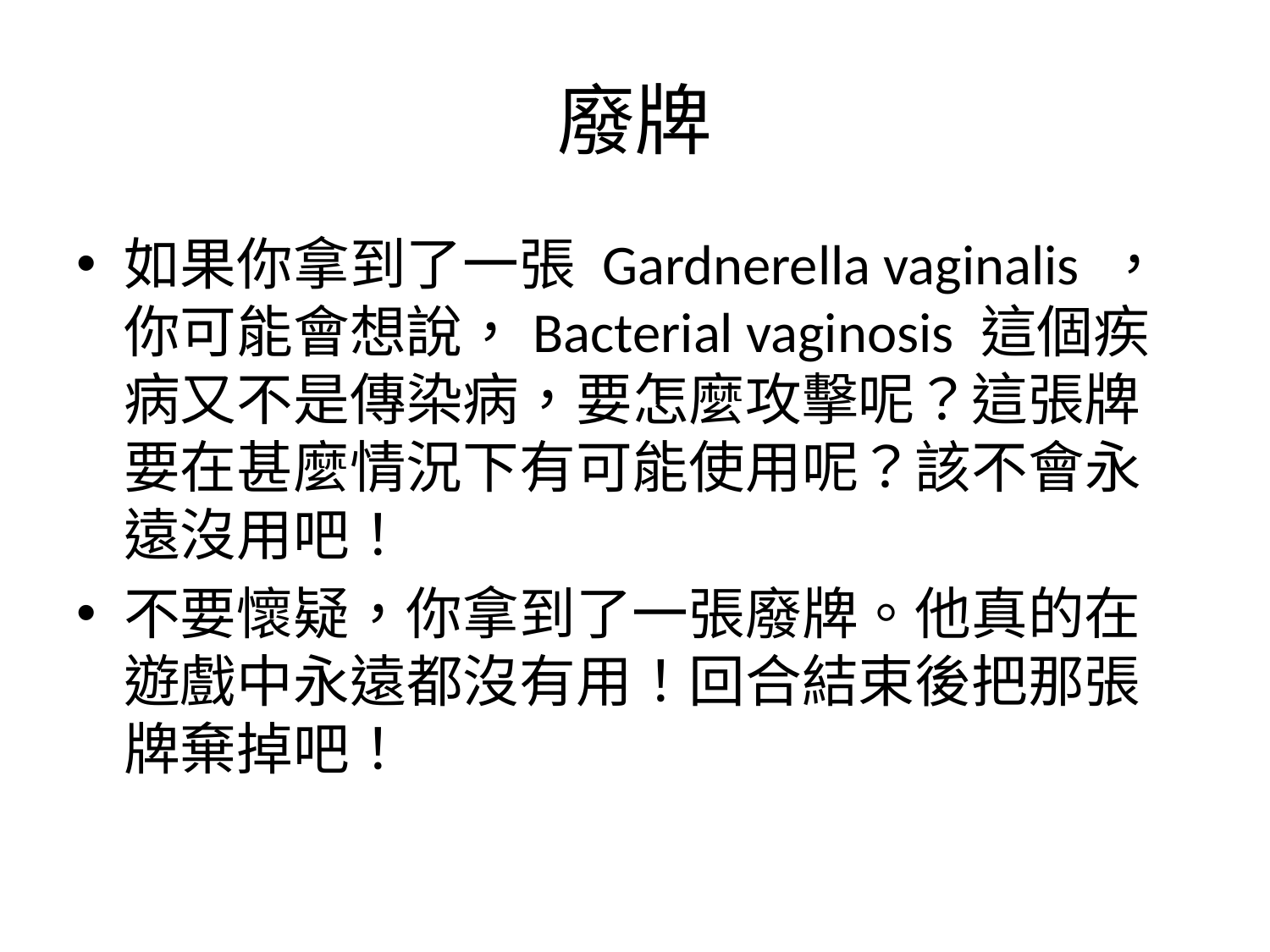

# 廢牌
如果你拿到了一張 Gardnerella vaginalis ，你可能會想說，Bacterial vaginosis 這個疾病又不是傳染病，要怎麼攻擊呢？這張牌要在甚麼情況下有可能使用呢？該不會永遠沒用吧！
不要懷疑，你拿到了一張廢牌。他真的在遊戲中永遠都沒有用！回合結束後把那張牌棄掉吧！